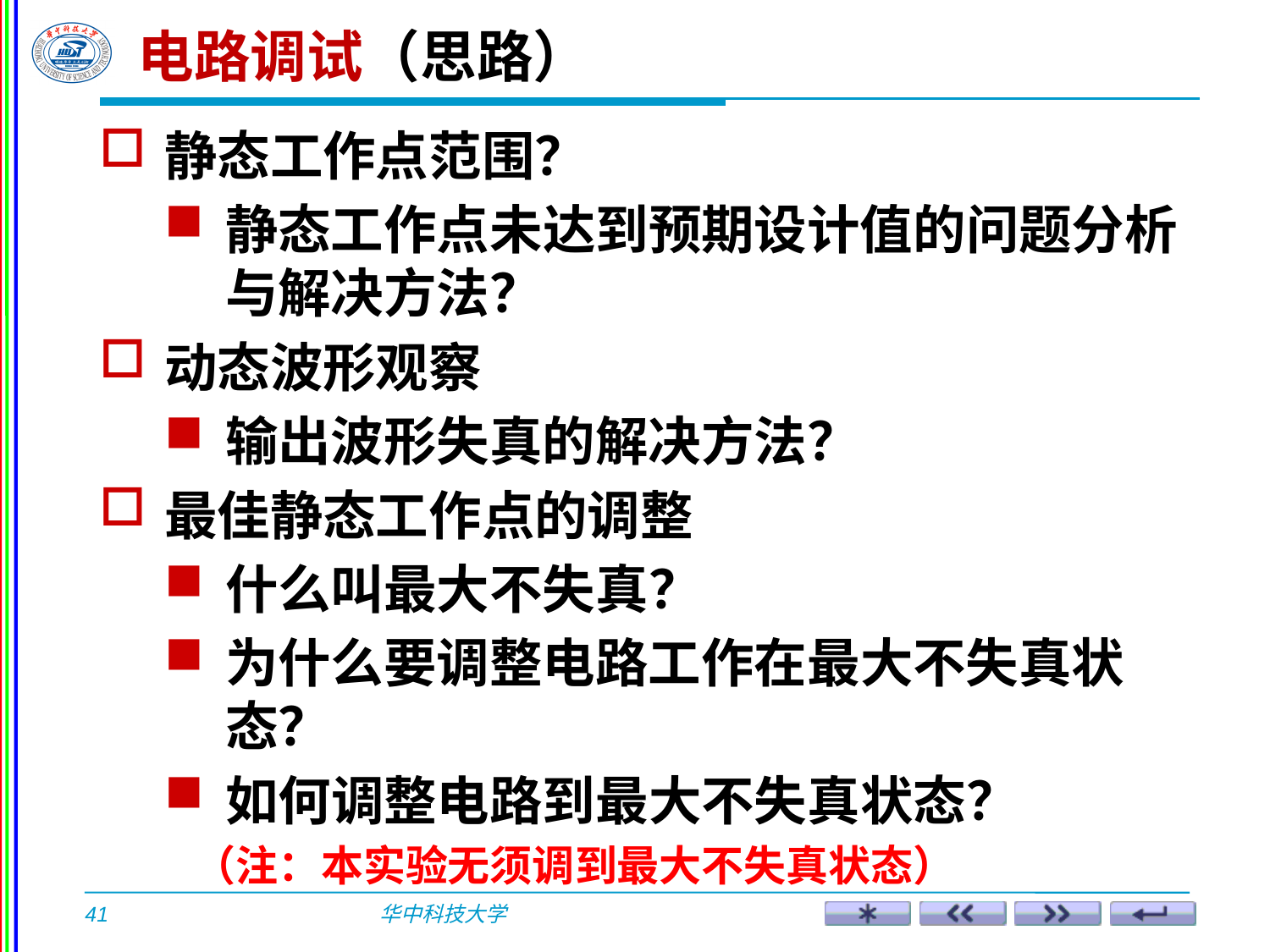

电路调试（思路）
静态工作点范围？
静态工作点未达到预期设计值的问题分析与解决方法？
动态波形观察
输出波形失真的解决方法？
最佳静态工作点的调整
什么叫最大不失真？
为什么要调整电路工作在最大不失真状态？
如何调整电路到最大不失真状态？
  （注：本实验无须调到最大不失真状态）